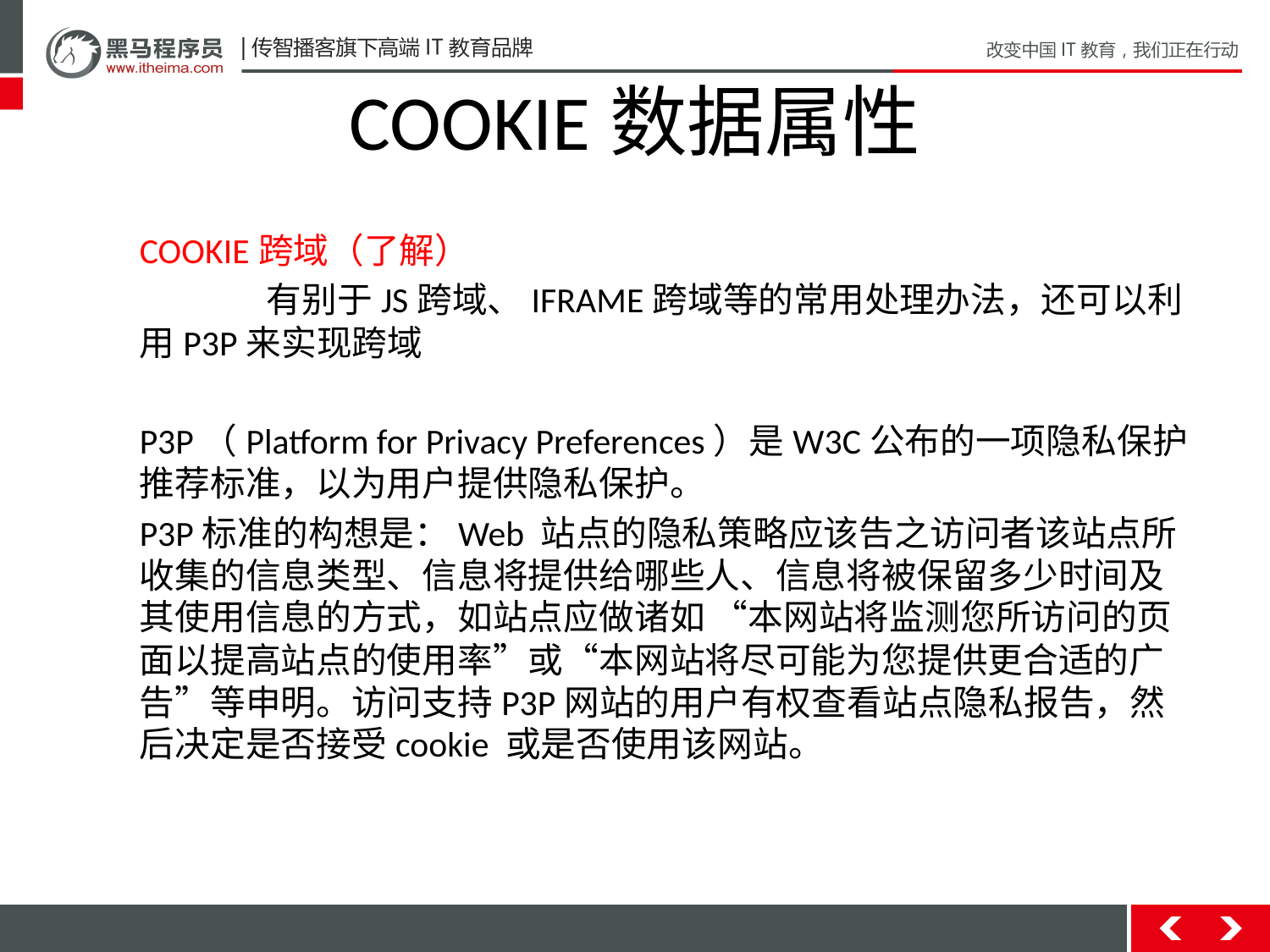

# COOKIE数据属性
COOKIE跨域（了解）
	有别于JS跨域、IFRAME跨域等的常用处理办法，还可以利用P3P来实现跨域

P3P（Platform for Privacy Preferences）是W3C公布的一项隐私保护推荐标准，以为用户提供隐私保护。
P3P标准的构想是：Web 站点的隐私策略应该告之访问者该站点所收集的信息类型、信息将提供给哪些人、信息将被保留多少时间及其使用信息的方式，如站点应做诸如 “本网站将监测您所访问的页面以提高站点的使用率”或“本网站将尽可能为您提供更合适的广告”等申明。访问支持P3P网站的用户有权查看站点隐私报告，然 后决定是否接受cookie 或是否使用该网站。